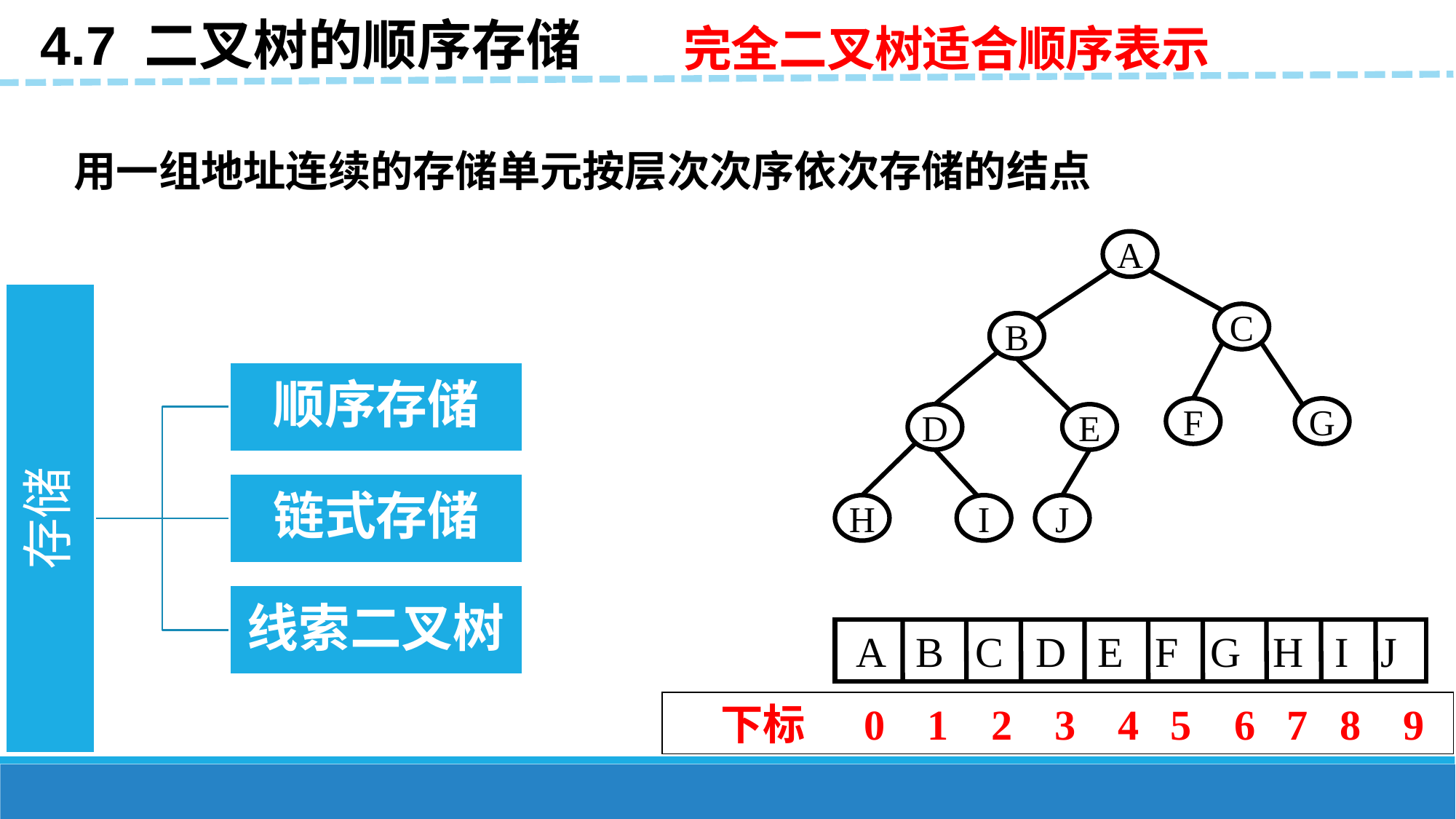

4.7 二叉树的顺序存储
完全二叉树适合顺序表示
用一组地址连续的存储单元按层次次序依次存储的结点
A
C
B
F
G
D
E
H
I
J
顺序存储

存储
链式存储

线索二叉树

 A   B   C   D   E   F   G   H   I   J
    下标     0    1    2    3    4   5    6   7   8    9